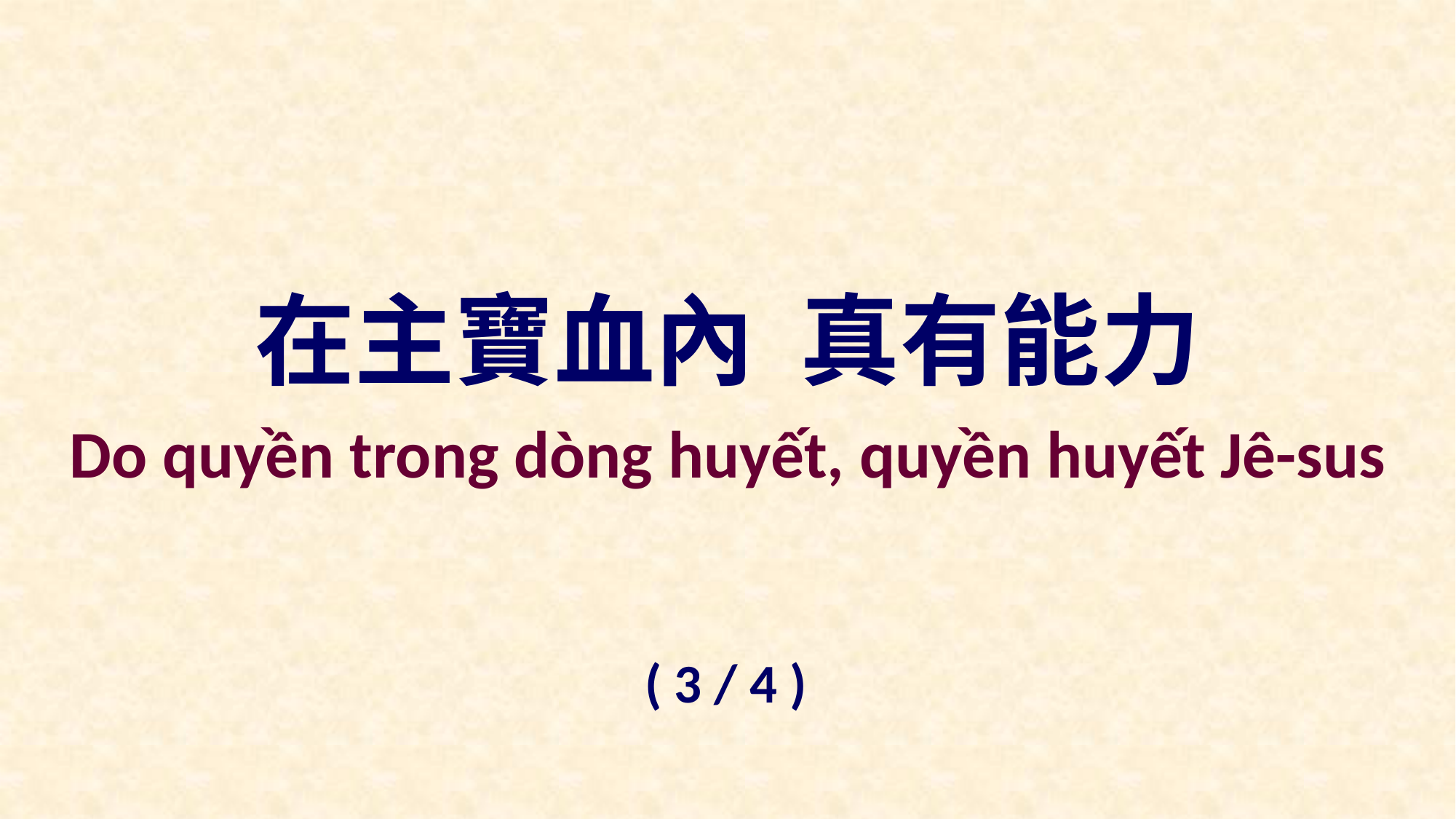

在主寶血內  真有能力
Do quyền trong dòng huyết, quyền huyết Jê-sus
( 3 / 4 )